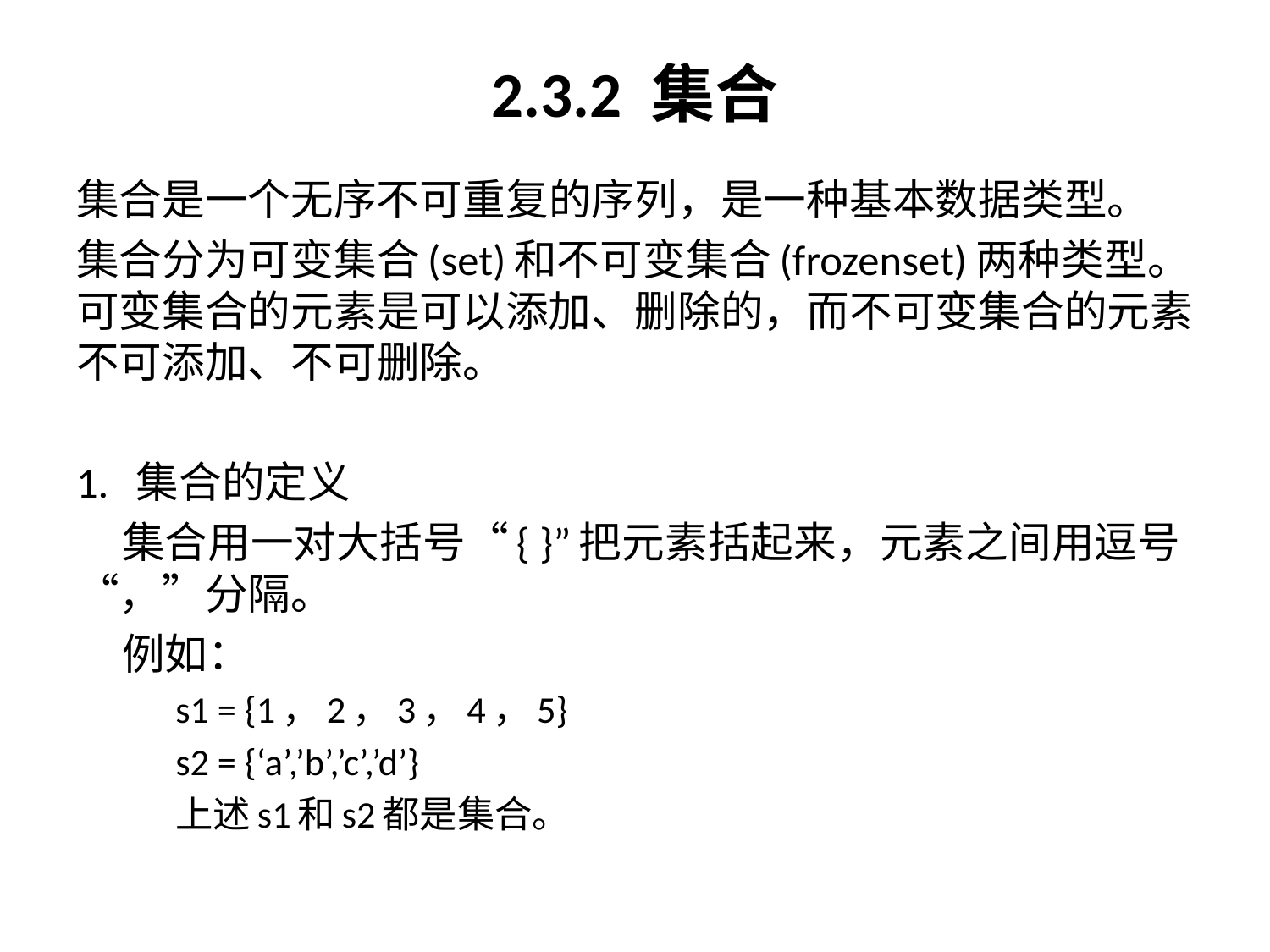

# 2.3.2 集合
集合是一个无序不可重复的序列，是一种基本数据类型。
集合分为可变集合(set)和不可变集合(frozenset)两种类型。可变集合的元素是可以添加、删除的，而不可变集合的元素不可添加、不可删除。

1.  集合的定义
    集合用一对大括号“{ }”把元素括起来，元素之间用逗号“，”分隔。
    例如：
s1 = {1，2，3，4，5}
s2 = {‘a’,’b’,’c’,’d’}
上述s1和s2都是集合。